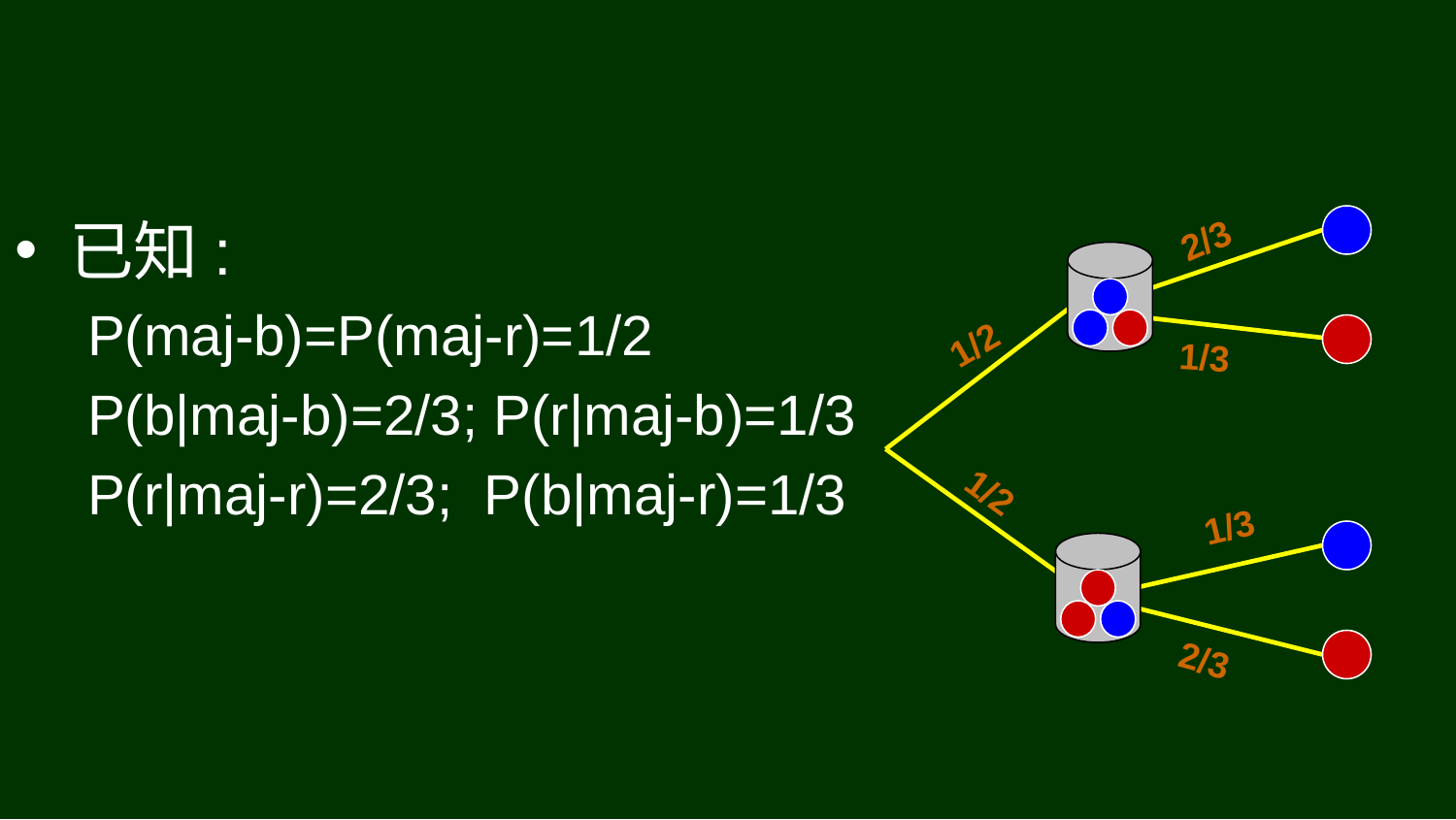

已知:
P(maj-b)=P(maj-r)=1/2
P(b|maj-b)=2/3; P(r|maj-b)=1/3
P(r|maj-r)=2/3;  P(b|maj-r)=1/3

2/3

1/2

1/3

1/2
1/3

2/3